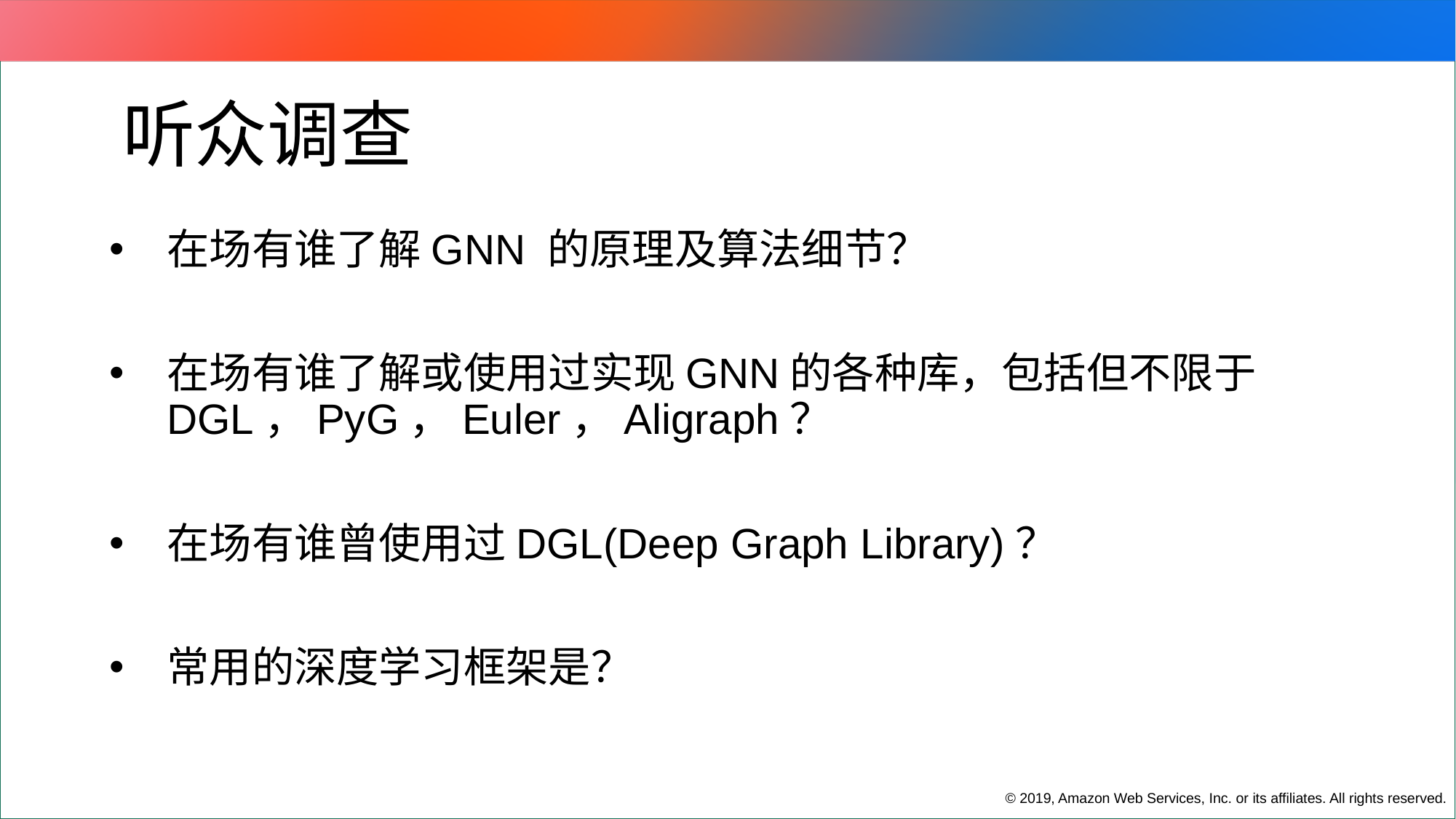

听众调查
在场有谁了解GNN 的原理及算法细节？

在场有谁了解或使用过实现GNN的各种库，包括但不限于DGL，PyG，Euler，Aligraph？

在场有谁曾使用过DGL(Deep Graph Library)？

常用的深度学习框架是？